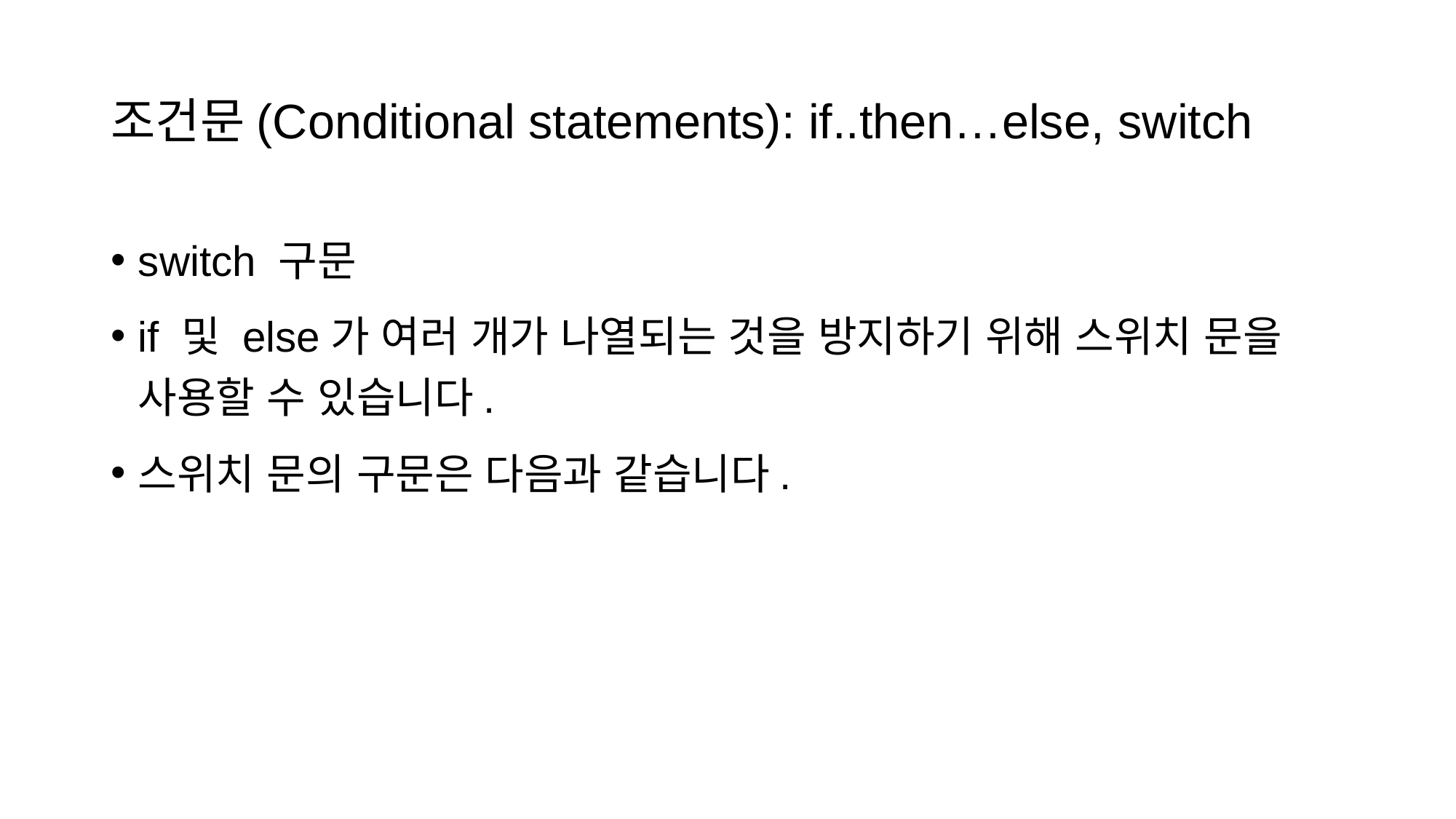

# 조건문(Conditional statements): if..then…else, switch
switch 구문
if 및 else가 여러 개가 나열되는 것을 방지하기 위해 스위치 문을 사용할 수 있습니다.
스위치 문의 구문은 다음과 같습니다.